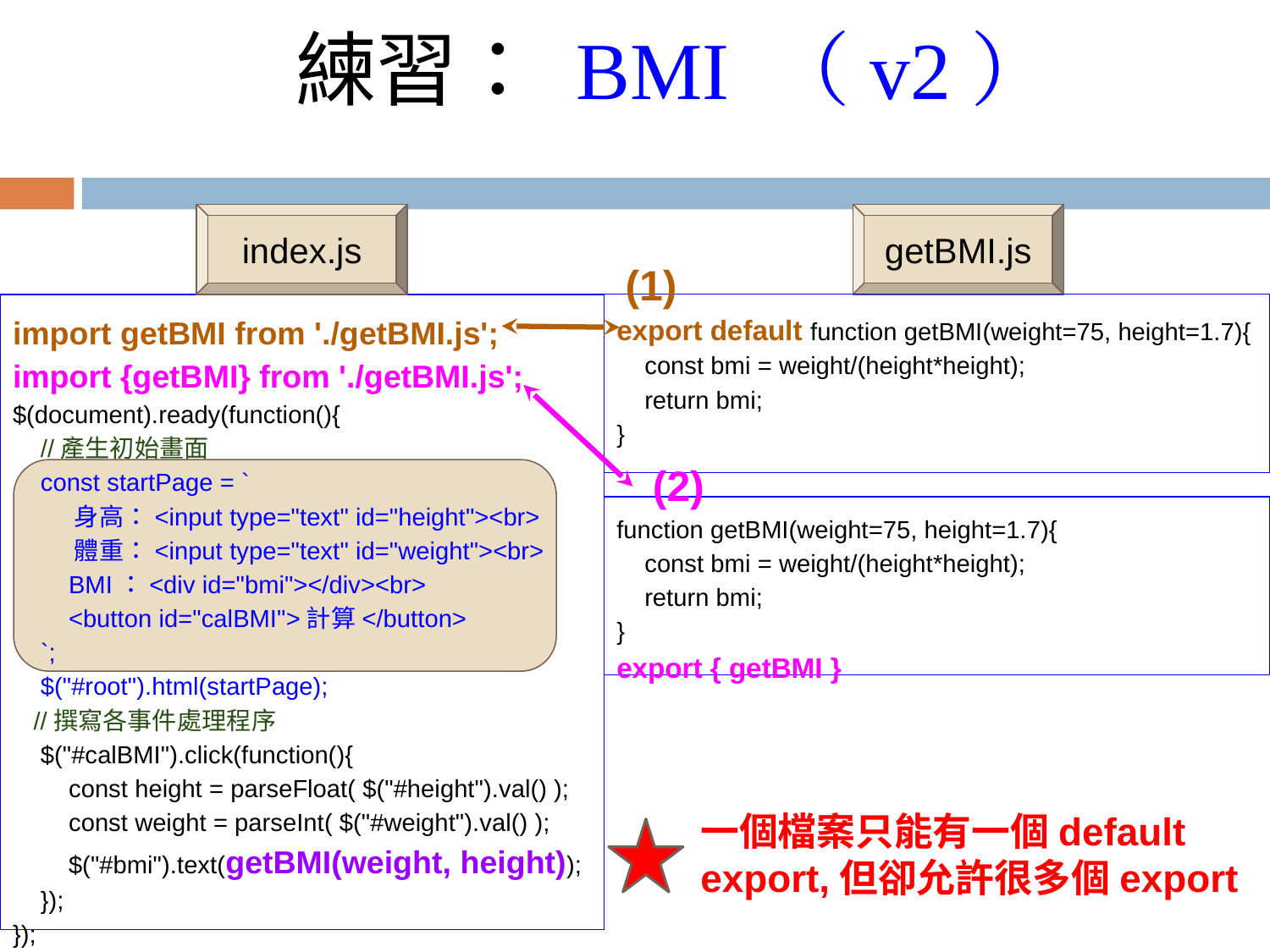

練習： BMI （v2）
index.js
getBMI.js
(1)
import getBMI from './getBMI.js';
import {getBMI} from './getBMI.js';
$(document).ready(function(){
    //產生初始畫面
    const startPage = `
        身高：<input type="text" id="height"><br>
        體重：<input type="text" id="weight"><br>
        BMI：<div id="bmi"></div><br>
        <button id="calBMI">計算</button>
    `;
    $("#root").html(startPage);
   //撰寫各事件處理程序
    $("#calBMI").click(function(){
        const height = parseFloat( $("#height").val() );
        const weight = parseInt( $("#weight").val() );
        $("#bmi").text(getBMI(weight, height));
    });
});

export default function getBMI(weight=75, height=1.7){
    const bmi = weight/(height*height);
    return bmi;
}

(2)

function getBMI(weight=75, height=1.7){
    const bmi = weight/(height*height);
    return bmi;
}
export { getBMI }
一個檔案只能有一個default export,但卻允許很多個export